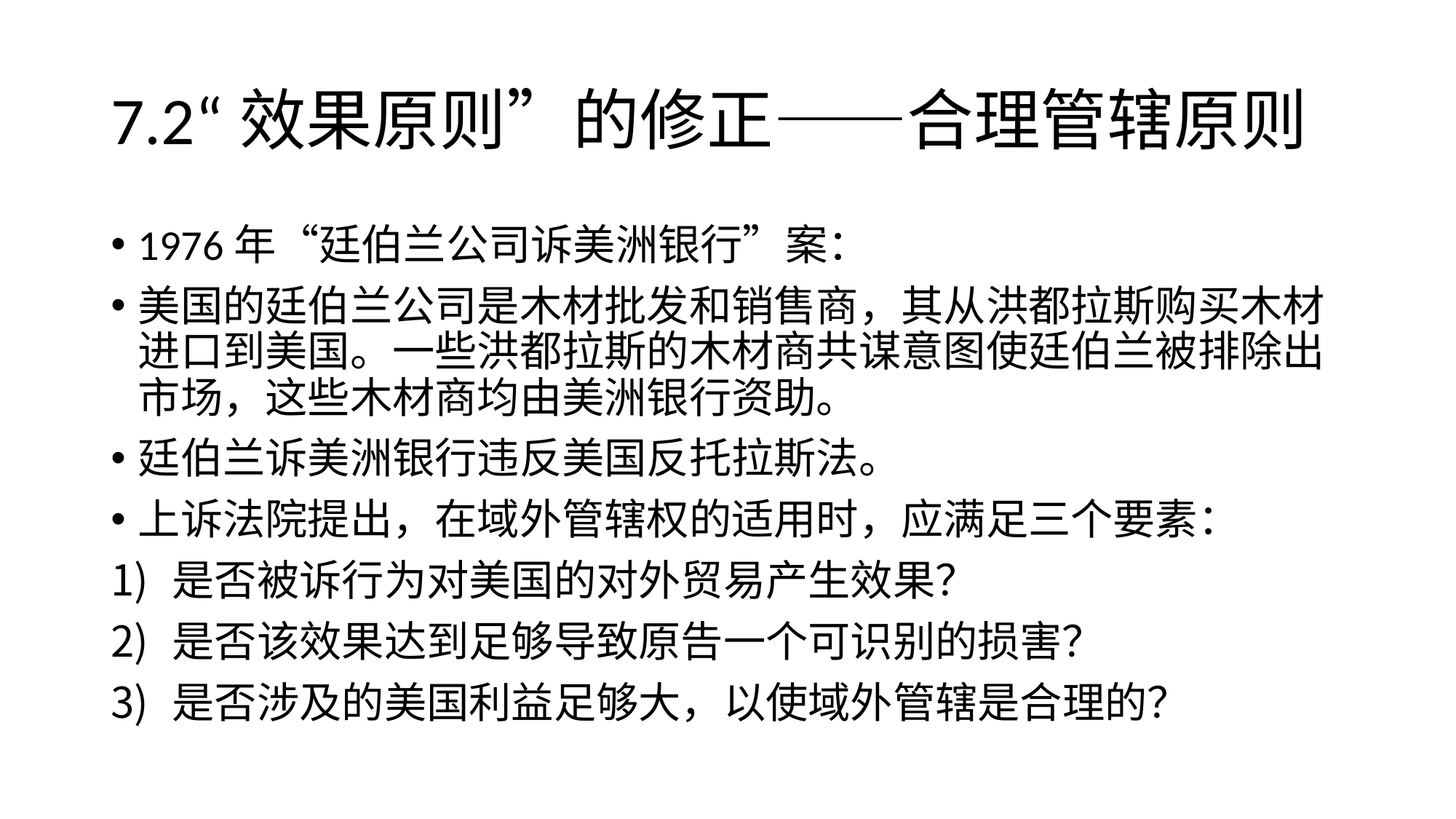

# 7.2“效果原则”的修正——合理管辖原则
1976年“廷伯兰公司诉美洲银行”案：
美国的廷伯兰公司是木材批发和销售商，其从洪都拉斯购买木材进口到美国。一些洪都拉斯的木材商共谋意图使廷伯兰被排除出市场，这些木材商均由美洲银行资助。
廷伯兰诉美洲银行违反美国反托拉斯法。
上诉法院提出，在域外管辖权的适用时，应满足三个要素：
是否被诉行为对美国的对外贸易产生效果？
是否该效果达到足够导致原告一个可识别的损害？
是否涉及的美国利益足够大，以使域外管辖是合理的？